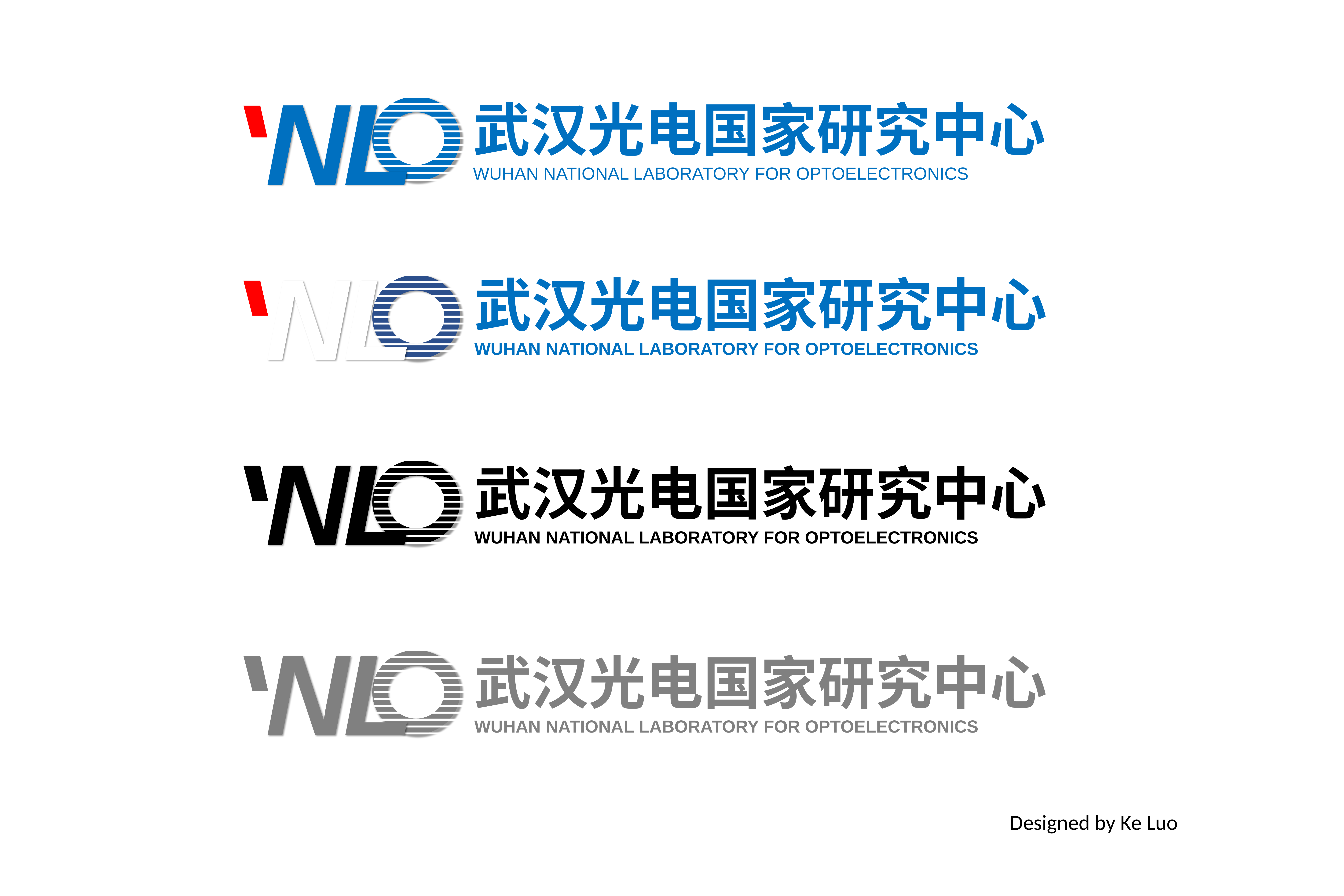

NL
W

武汉光电国家研究中心
WUHAN NATIONAL LABORATORY FOR OPTOELECTRONICS

NL
W

武汉光电国家研究中心
WUHAN NATIONAL LABORATORY FOR OPTOELECTRONICS
NL
W

武汉光电国家研究中心
WUHAN NATIONAL LABORATORY FOR OPTOELECTRONICS
NL
W

武汉光电国家研究中心
WUHAN NATIONAL LABORATORY FOR OPTOELECTRONICS
Designed by Ke Luo